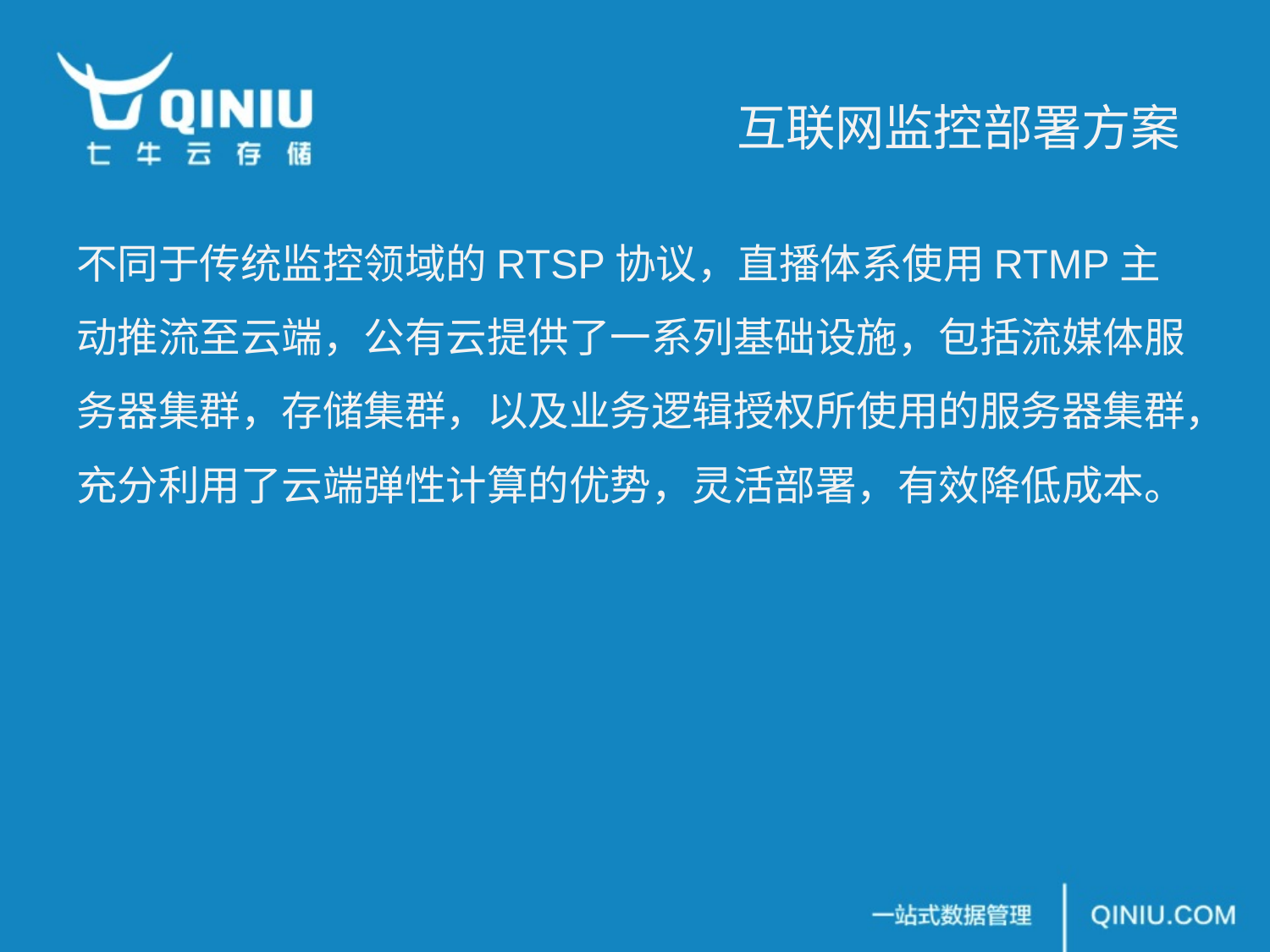

互联网监控部署方案
不同于传统监控领域的RTSP协议，直播体系使用RTMP主动推流至云端，公有云提供了一系列基础设施，包括流媒体服务器集群，存储集群，以及业务逻辑授权所使用的服务器集群，充分利用了云端弹性计算的优势，灵活部署，有效降低成本。